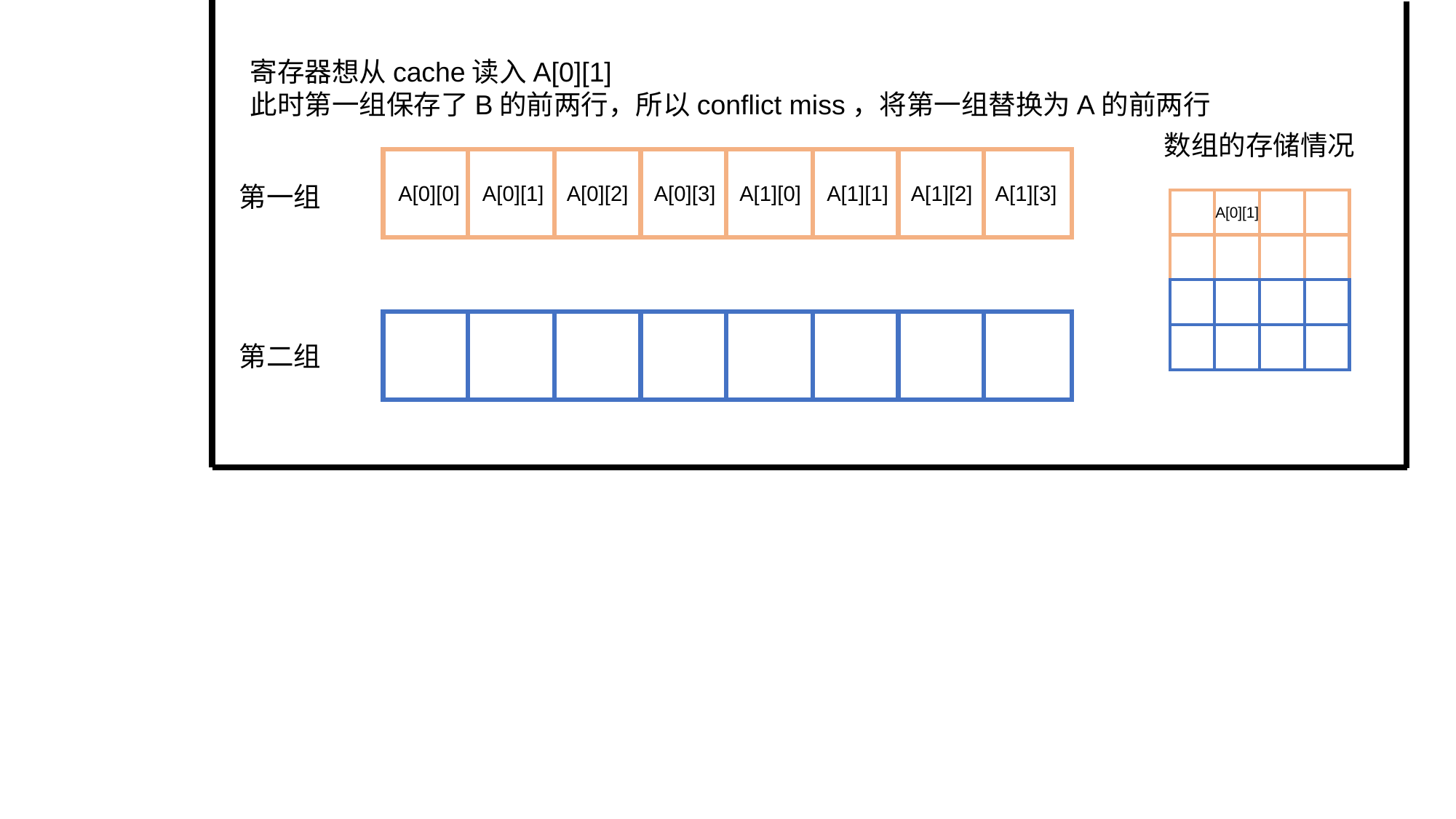

寄存器想从cache读入A[0][1]
此时第一组保存了B的前两行，所以conflict miss，将第一组替换为A的前两行
数组的存储情况

A[1][3]
A[0][2]
A[0][3]
A[1][0]
A[1][1]
A[1][2]
A[0][0]
A[0][1]
第一组

A[0][1]

第二组